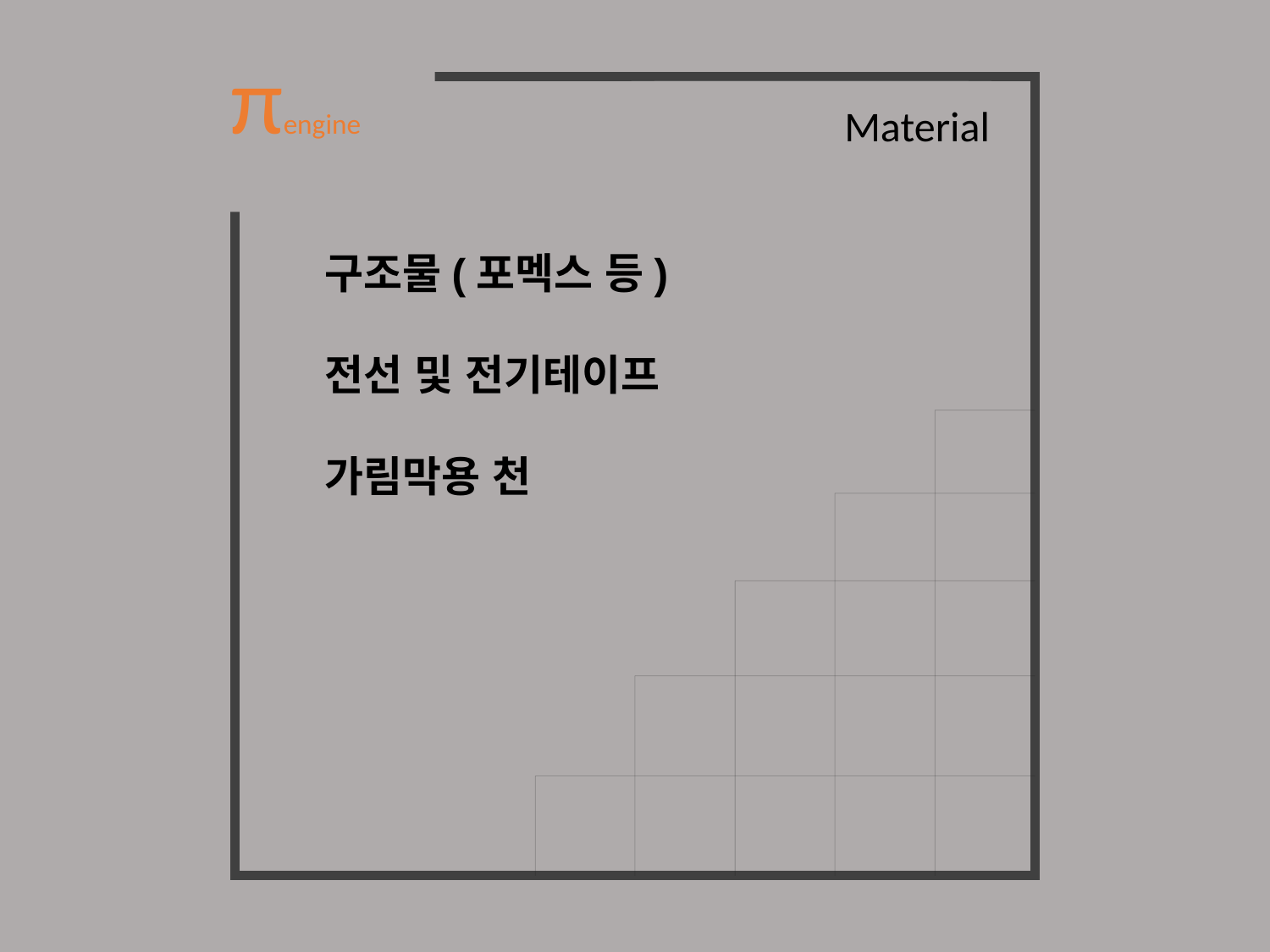

πengine

Material
구조물(포멕스 등)

전선 및 전기테이프

가림막용 천